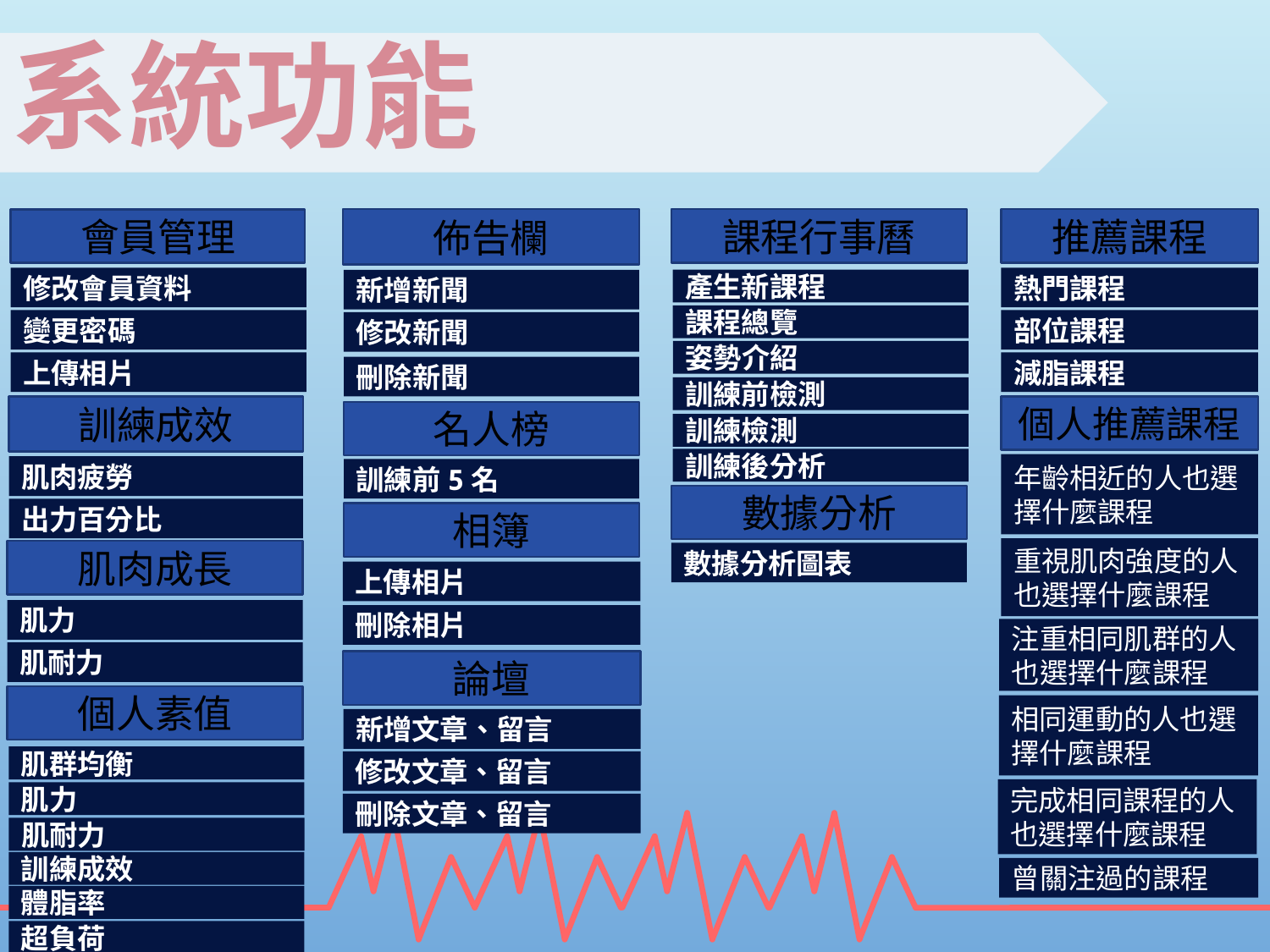

系統功能
佈告欄
課程行事曆
推薦課程
會員管理
修改會員資料
熱門課程
產生新課程
新增新聞
課程總覽
變更密碼
部位課程
修改新聞
姿勢介紹
上傳相片
減脂課程
刪除新聞
訓練前檢測
訓練成效
個人推薦課程
名人榜
訓練檢測
訓練後分析
年齡相近的人也選擇什麼課程
肌肉疲勞
訓練前5名
數據分析
出力百分比
相簿
重視肌肉強度的人也選擇什麼課程
肌肉成長
數據分析圖表
上傳相片
肌力
刪除相片
注重相同肌群的人也選擇什麼課程
肌耐力
論壇
個人素值
相同運動的人也選擇什麼課程
新增文章、留言
肌群均衡
修改文章、留言
完成相同課程的人也選擇什麼課程
肌力
刪除文章、留言
肌耐力
訓練成效
曾關注過的課程
體脂率
超負荷